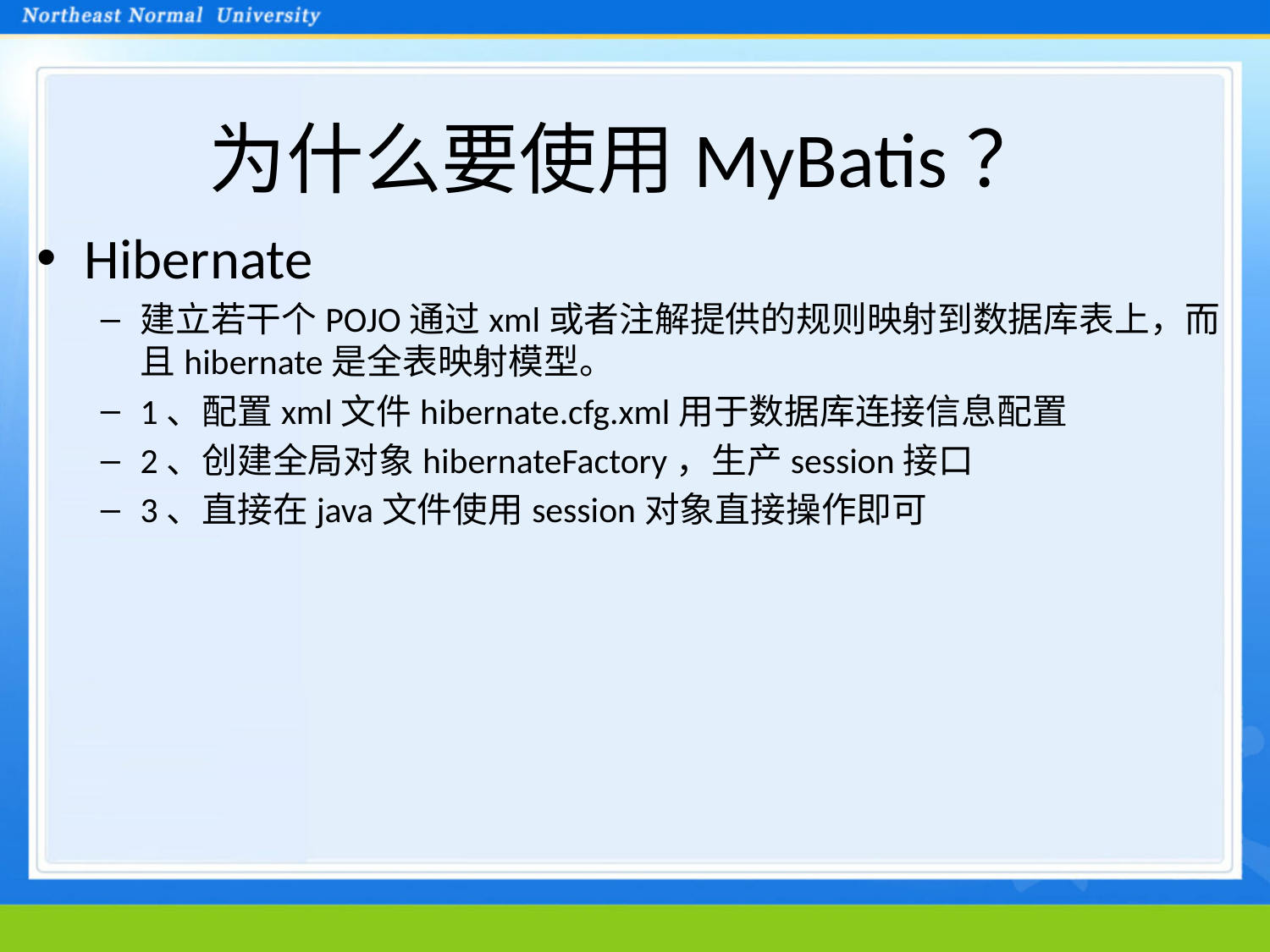

# 为什么要使用MyBatis？
Hibernate
建立若干个POJO通过xml或者注解提供的规则映射到数据库表上，而且hibernate是全表映射模型。
1、配置xml文件hibernate.cfg.xml用于数据库连接信息配置
2、创建全局对象hibernateFactory，生产session接口
3、直接在java文件使用session对象直接操作即可